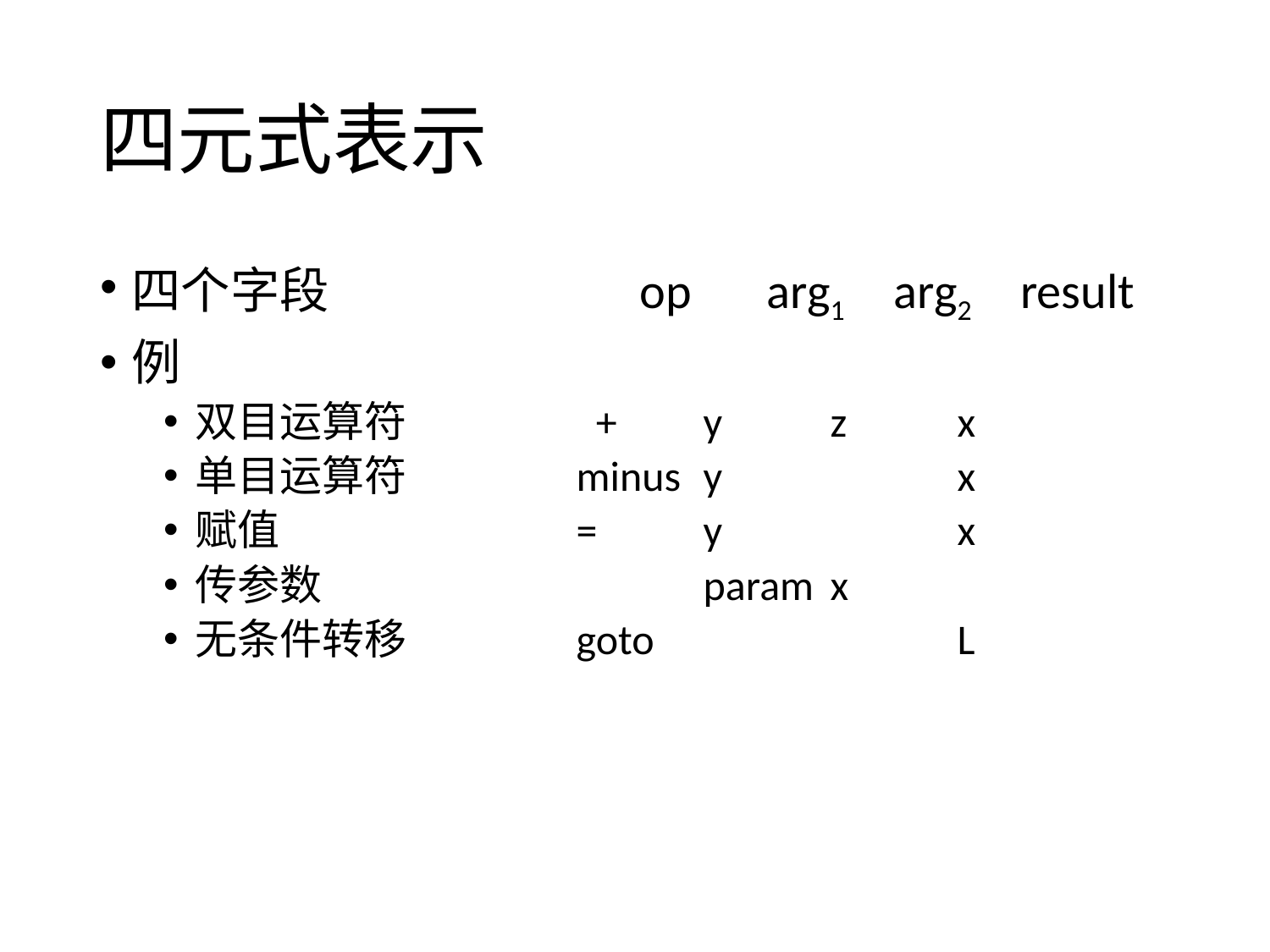

# 四元式表示
四个字段 			op	arg1	arg2	result
例
双目运算符		 +	y	z	x
单目运算符 		minus	y		x
赋值			=	y		x
传参数			param	x
无条件转移		goto			L